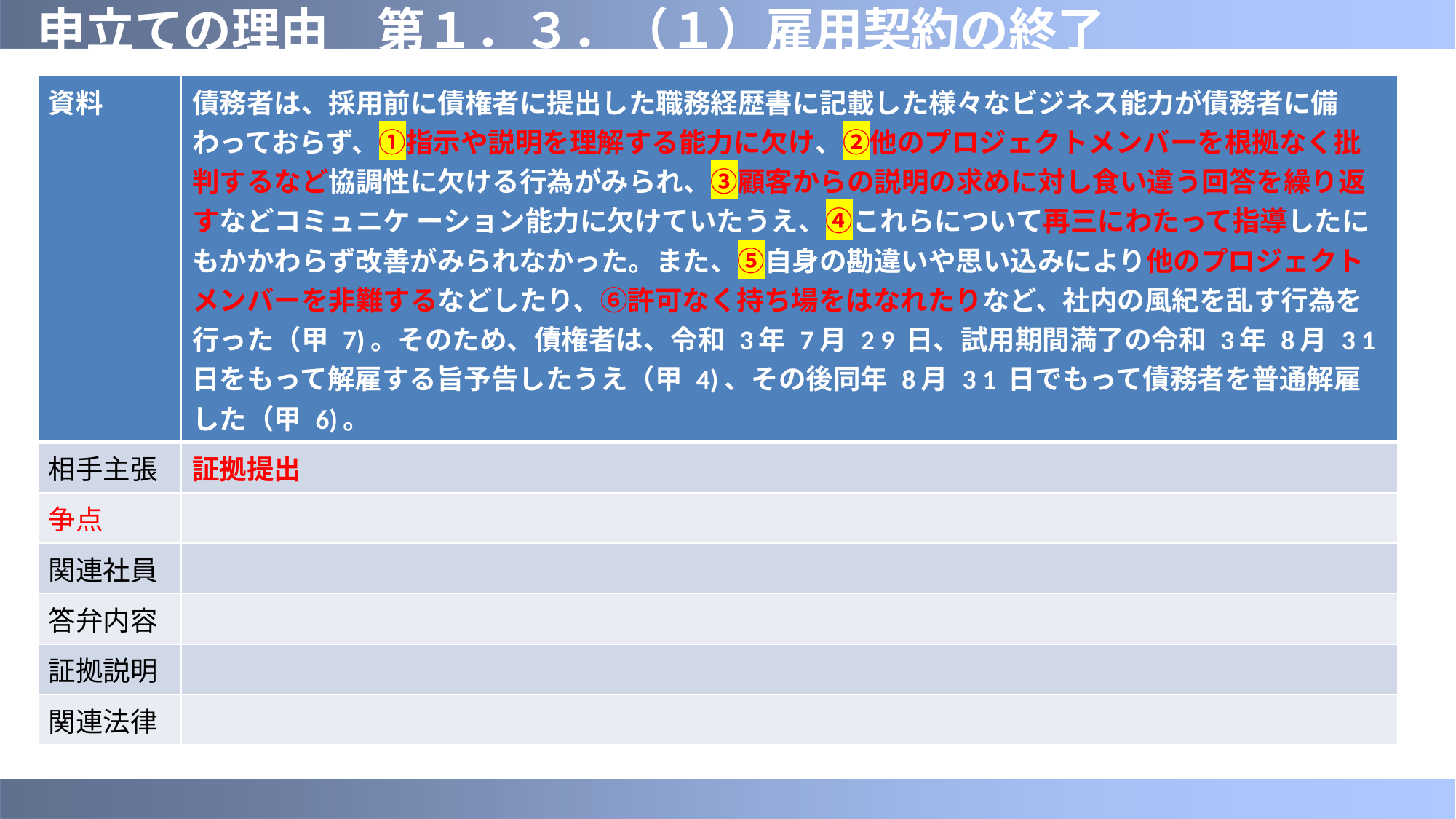

# 申立ての理由　第１．３．（１）雇用契約の終了
| 資料 | 債務者は、採用前に債権者に提出した職務経歴書に記載した様々なビジネス能力が債務者に備わっておらず、①指示や説明を理解する能力に欠け、②他のプロジェクトメンバーを根拠なく批判するなど協調性に欠ける行為がみられ、③顧客からの説明の求めに対し食い違う回答を繰り返すなどコミュニケ ーション能力に欠けていたうえ、④これらについて再三にわたって指導したにもかかわらず改善がみられなかった。また、⑤自身の勘違いや思い込みにより他のプロジェクトメンバーを非難するなどしたり、⑥許可なく持ち場をはなれたりなど、社内の風紀を乱す行為を行った（甲 7)。そのため、債権者は、令和 3年 7月 2 9 日、試用期間満了の令和 3年 8月 3 1 日をもって解雇する旨予告したうえ（甲 4)、その後同年 8月 3 1 日でもって債務者を普通解雇した（甲 6)。 |
| --- | --- |
| 相手主張 | 証拠提出 |
| 争点 |  |
| 関連社員 |  |
| 答弁内容 |  |
| 証拠説明 |  |
| 関連法律 |  |